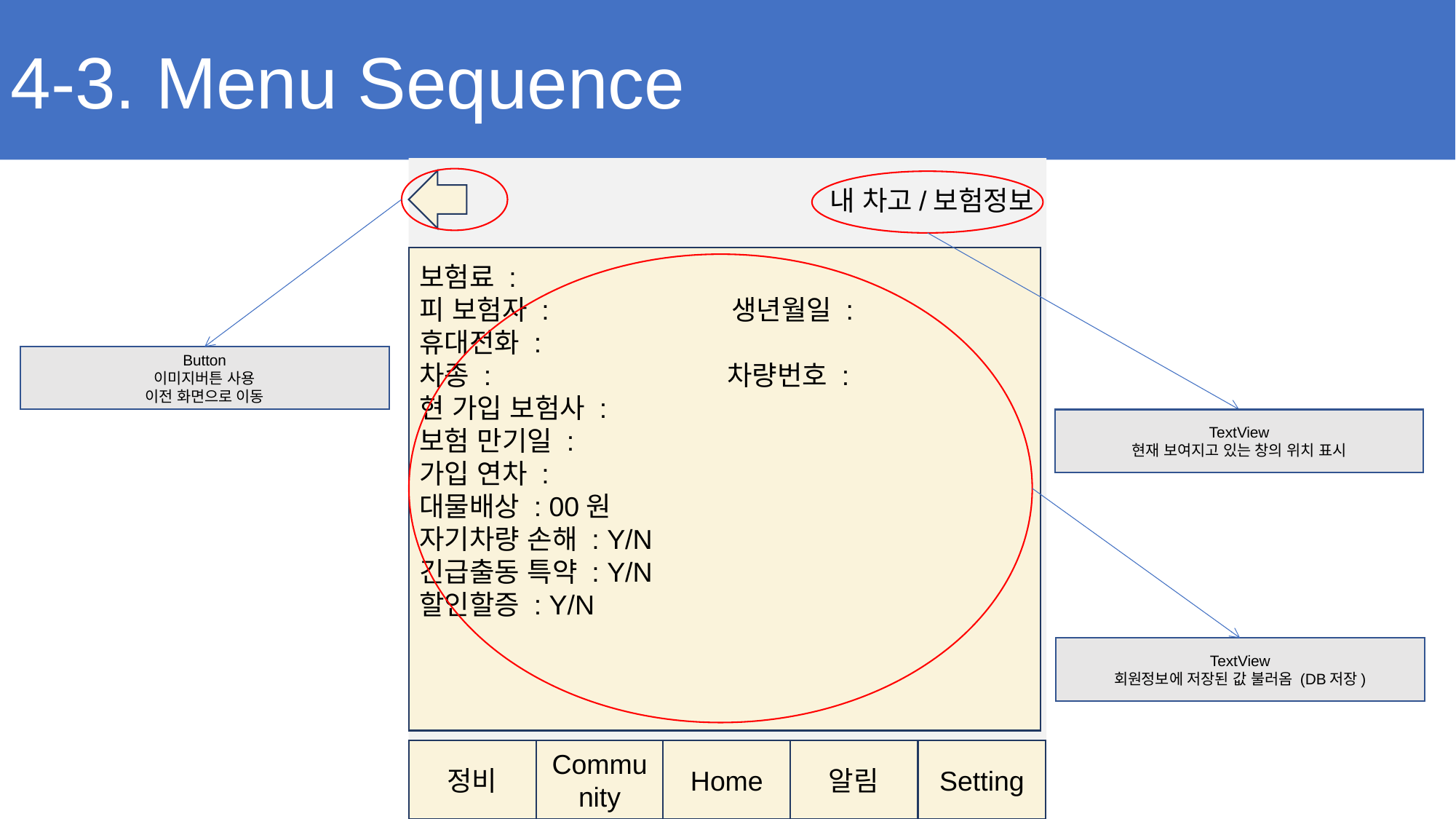

4-3. Menu Sequence

정비
Community
Home
알림
Setting
보험료 :
피 보험자 :                       생년월일 :
휴대전화 :
차종 :                              차량번호 :
현 가입 보험사 :
보험 만기일 :
가입 연차 :
대물배상 : 00원
자기차량 손해 : Y/N
긴급출동 특약 : Y/N
할인할증 : Y/N

내 차고/보험정보

Button
이미지버튼 사용
이전 화면으로 이동
TextView
현재 보여지고 있는 창의 위치 표시
TextView
회원정보에 저장된 값 불러옴 (DB저장)